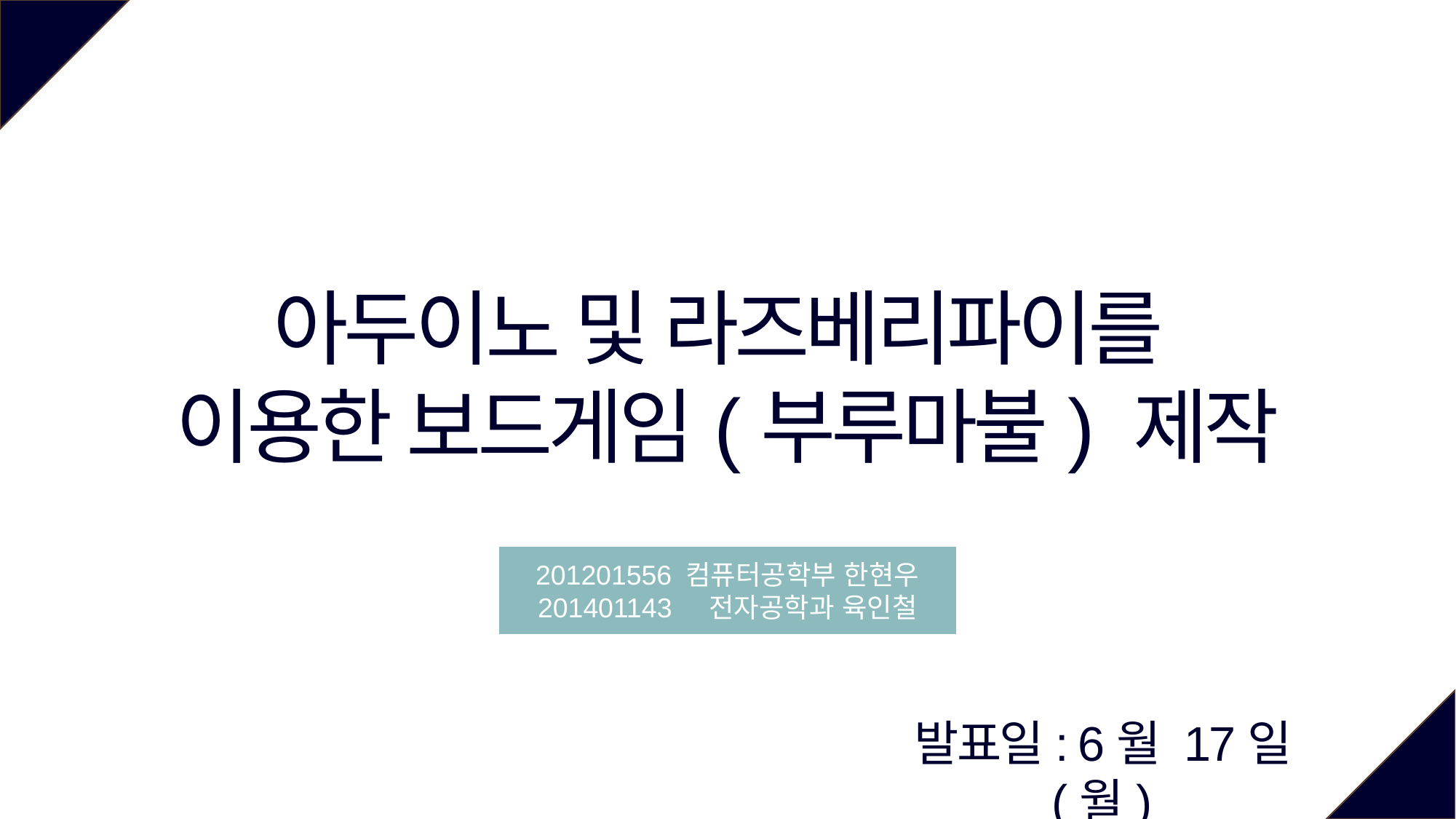

아두이노 및 라즈베리파이를
이용한 보드게임(부루마불) 제작
201201556 컴퓨터공학부 한현우
201401143    전자공학과 육인철
발표일: 6월 17일 (월)